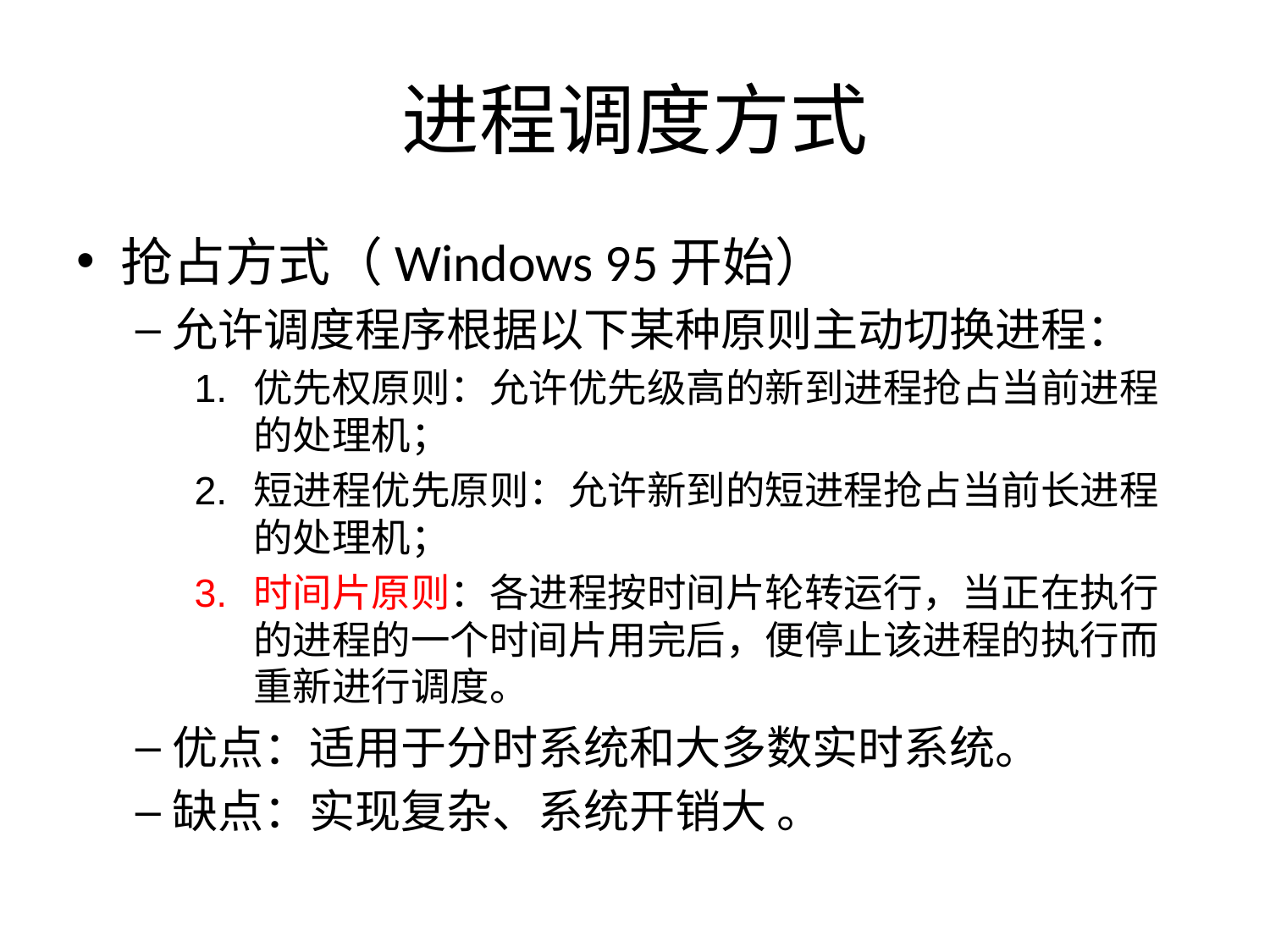

# 进程调度方式
抢占方式（Windows 95开始）
允许调度程序根据以下某种原则主动切换进程：
优先权原则：允许优先级高的新到进程抢占当前进程的处理机；
短进程优先原则：允许新到的短进程抢占当前长进程的处理机；
时间片原则：各进程按时间片轮转运行，当正在执行的进程的一个时间片用完后，便停止该进程的执行而重新进行调度。
优点：适用于分时系统和大多数实时系统。
缺点：实现复杂、系统开销大 。